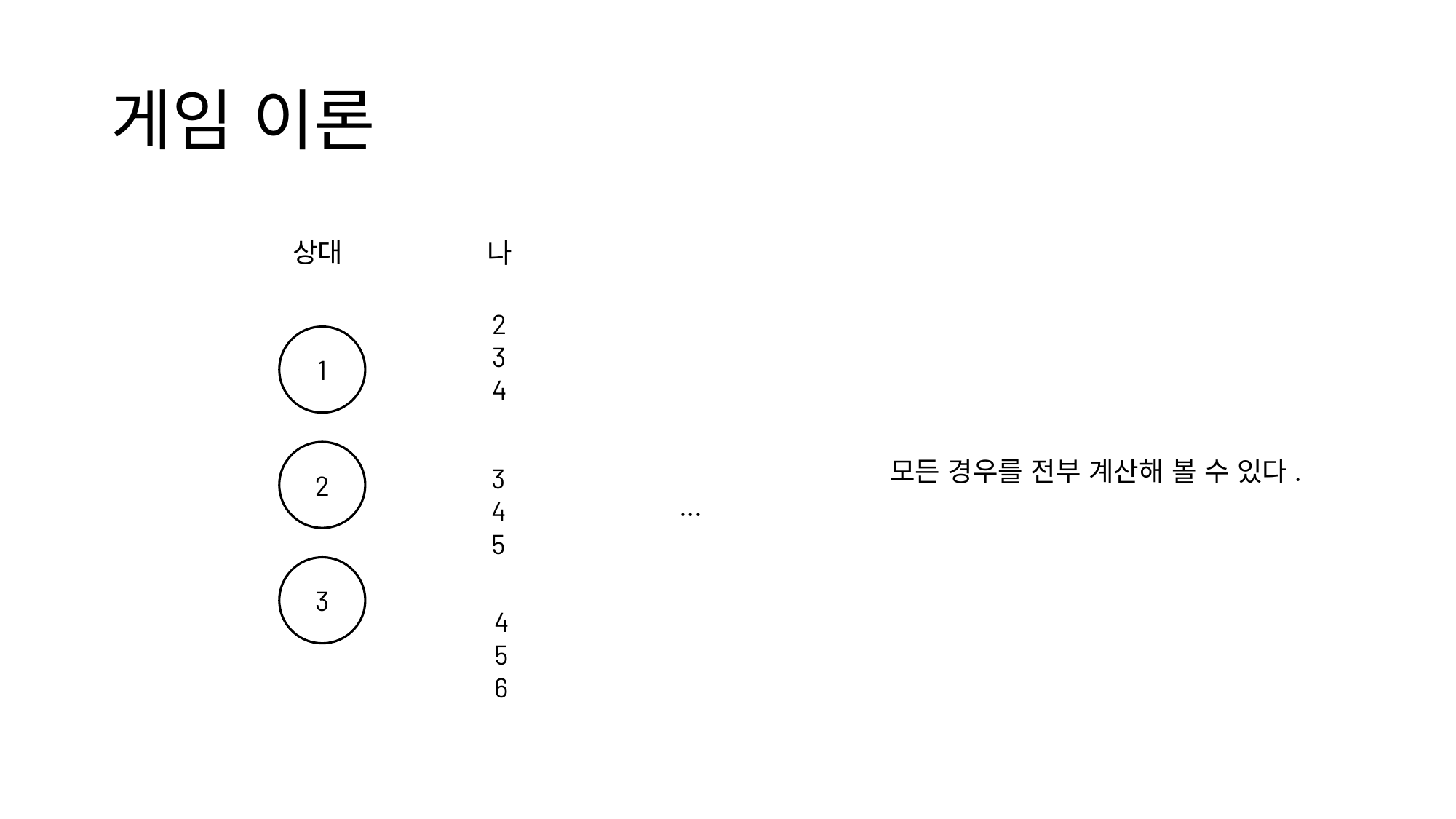

# 게임 이론
상대
나
2
3
4
1
2
모든 경우를 전부 계산해 볼 수 있다.
3
4
5
...
3
4
5
6